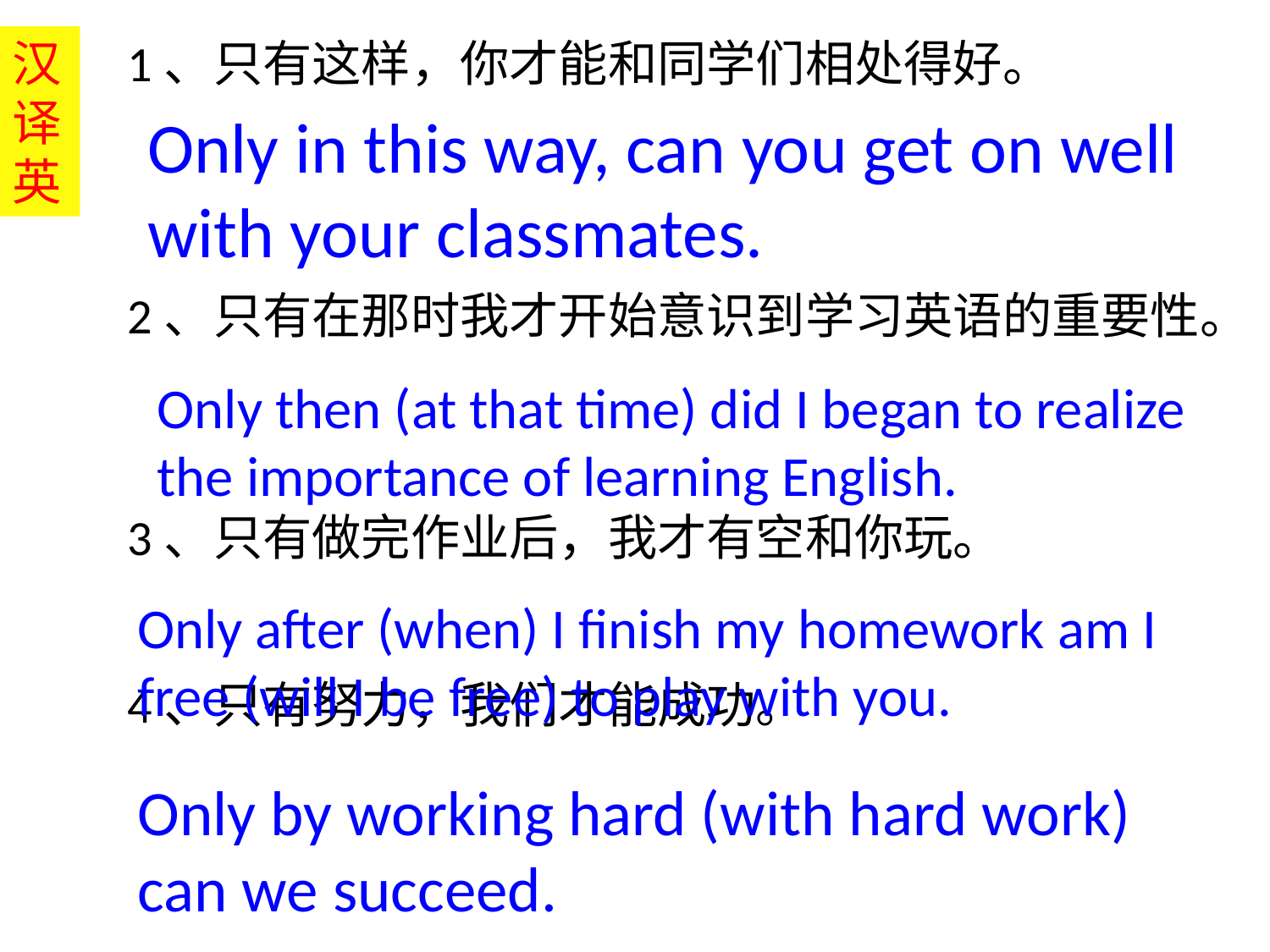

汉译英
1、只有这样，你才能和同学们相处得好。

2、只有在那时我才开始意识到学习英语的重要性。

3、只有做完作业后，我才有空和你玩。

4、只有努力，我们才能成功。
Only in this way, can you get on well with your classmates.
Only then (at that time) did I began to realize the importance of learning English.
Only after (when) I finish my homework am I free (will I be free) to play with you.
Only by working hard (with hard work) can we succeed.